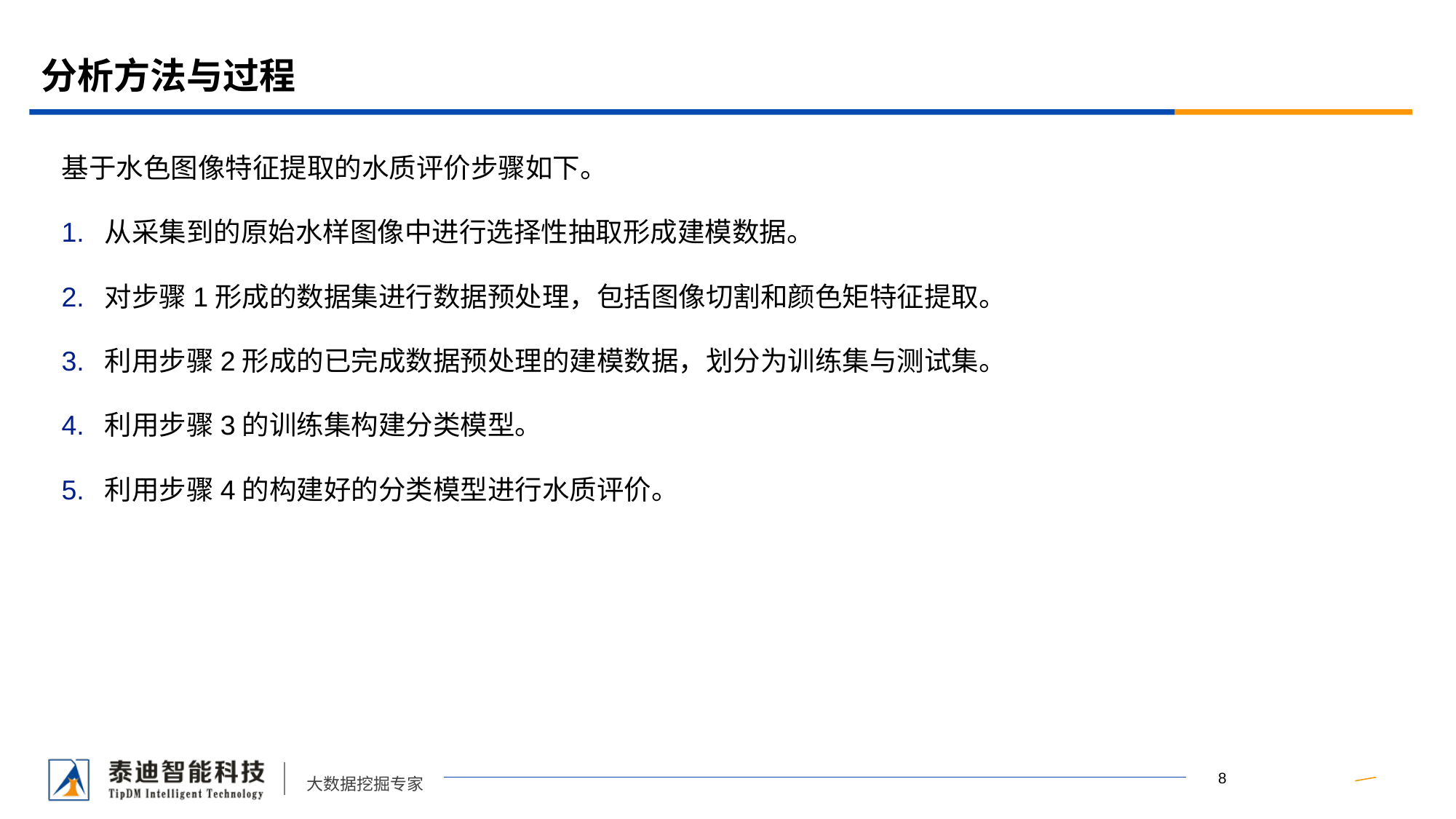

# 分析方法与过程
基于水色图像特征提取的水质评价步骤如下。
从采集到的原始水样图像中进行选择性抽取形成建模数据。
对步骤1形成的数据集进行数据预处理，包括图像切割和颜色矩特征提取。
利用步骤2形成的已完成数据预处理的建模数据，划分为训练集与测试集。
利用步骤3的训练集构建分类模型。
利用步骤4的构建好的分类模型进行水质评价。